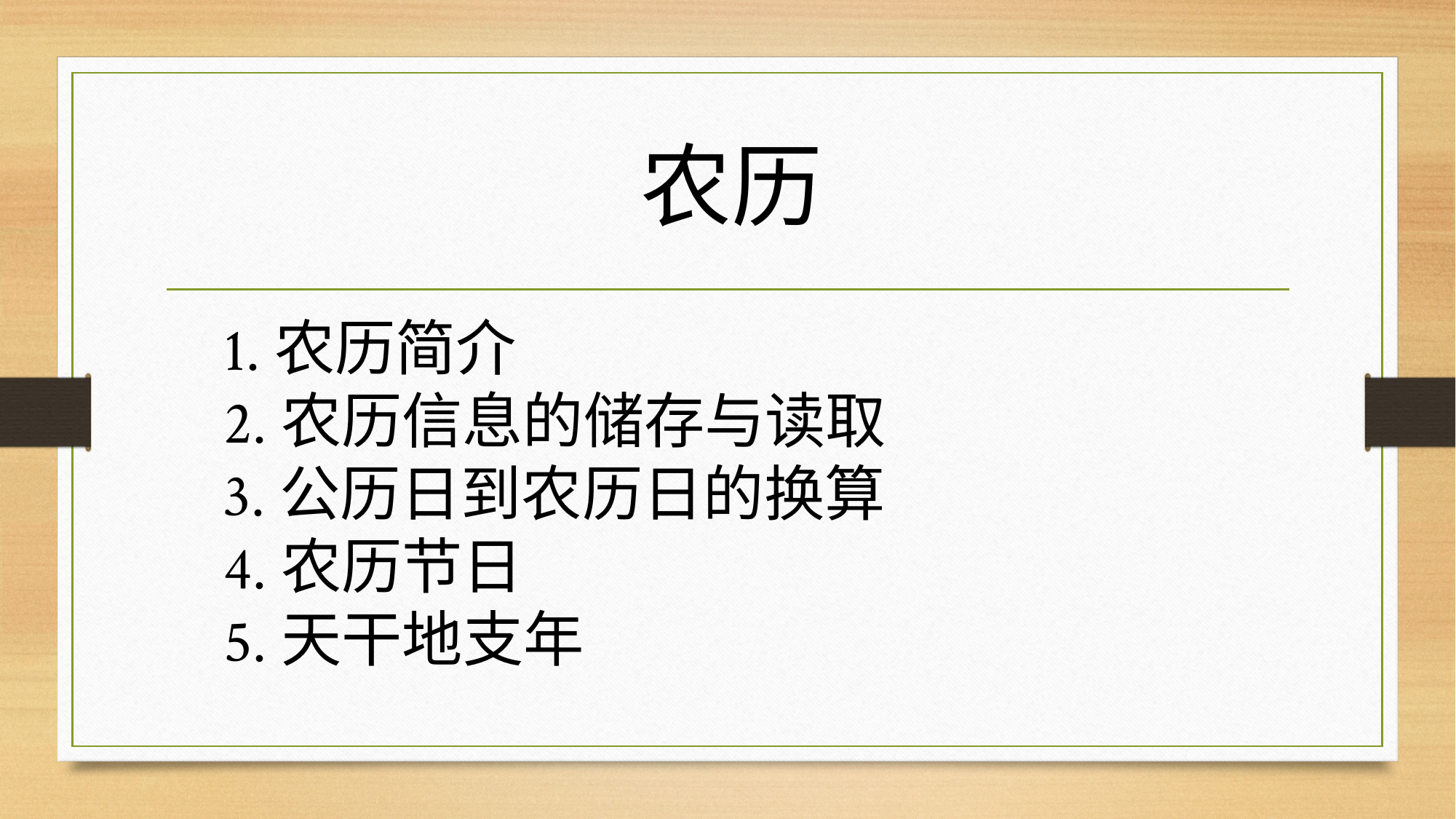

农历
1.农历简介
2.农历信息的储存与读取
3.公历日到农历日的换算
4.农历节日
5.天干地支年